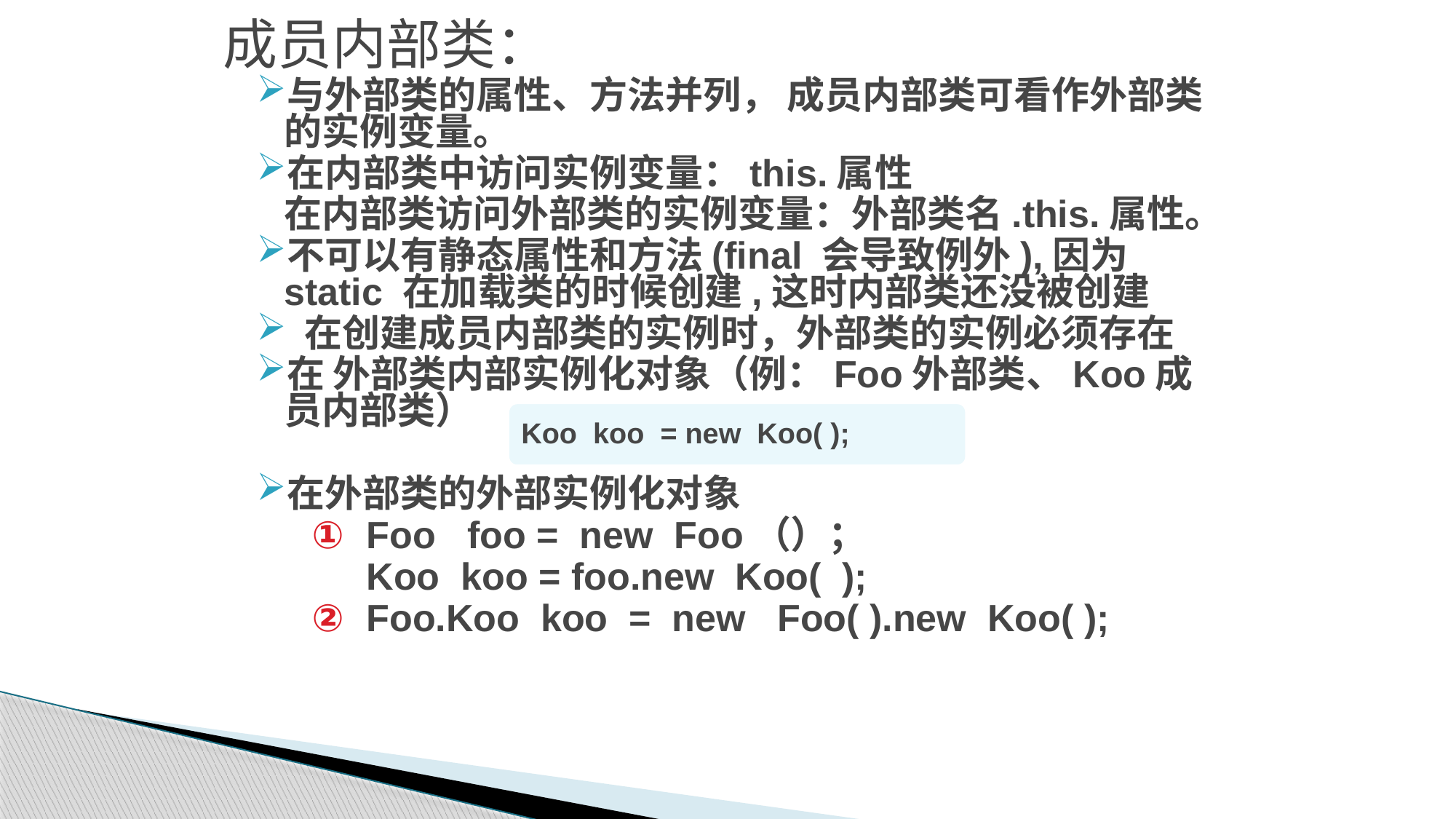

成员内部类：
与外部类的属性、方法并列， 成员内部类可看作外部类的实例变量。
在内部类中访问实例变量：this.属性
	在内部类访问外部类的实例变量：外部类名.this.属性。
不可以有静态属性和方法(final 会导致例外),因为static 在加载类的时候创建,这时内部类还没被创建
 在创建成员内部类的实例时，外部类的实例必须存在
在 外部类内部实例化对象（例：Foo外部类、Koo成员内部类）

在外部类的外部实例化对象
Foo   foo =  new  Foo（）；
	Koo  koo = foo.new  Koo(  );
Foo.Koo  koo  =  new   Foo( ).new  Koo( );
Koo  koo  = new  Koo( );